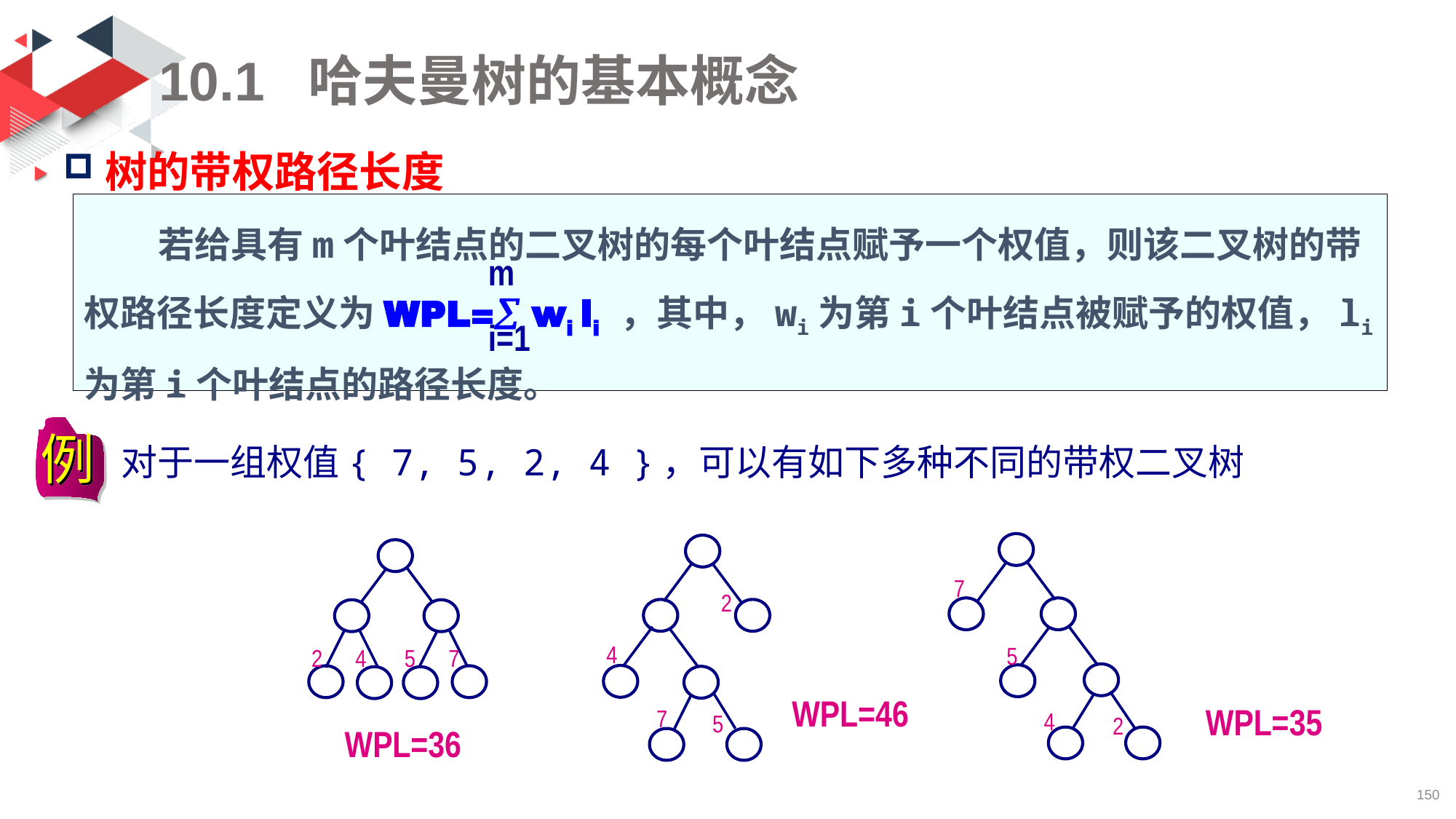

# 10.1  哈夫曼树的基本概念
树的带权路径长度
若给具有m个叶结点的二叉树的每个叶结点赋予一个权值，则该二叉树的带权路径长度定义为WPL=∑ wi li ，其中，wi为第i个叶结点被赋予的权值，li为第i个叶结点的路径长度。
m

i=1
m

i=1

例
对于一组权值{ 7, 5, 2, 4 }，可以有如下多种不同的带权二叉树

7

5

4
2

2

4

7
5

2      4       5      7

WPL=46
WPL=35
WPL=36
150